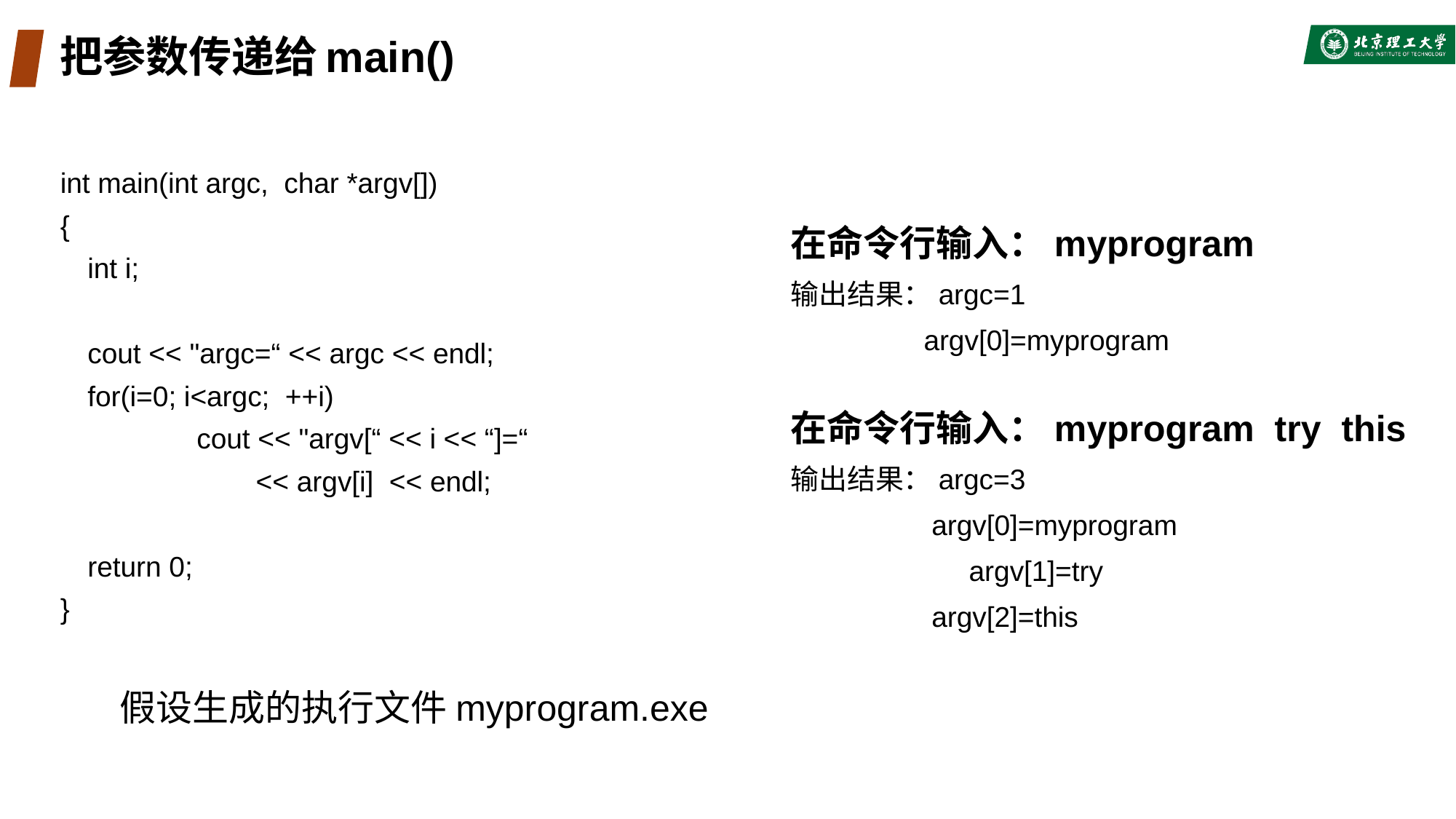

# 把参数传递给main()
int main(int argc,  char *argv[])
{
	int i;

	cout << "argc=“ << argc << endl;
	for(i=0; i<argc;  ++i)
		cout << "argv[“ << i << “]=“
                         << argv[i]  << endl;

	return 0;
}
在命令行输入：myprogram
输出结果：argc=1
                 argv[0]=myprogram

在命令行输入：myprogram  try  this
输出结果：argc=3
                  argv[0]=myprogram
          	 argv[1]=try
                  argv[2]=this
假设生成的执行文件myprogram.exe